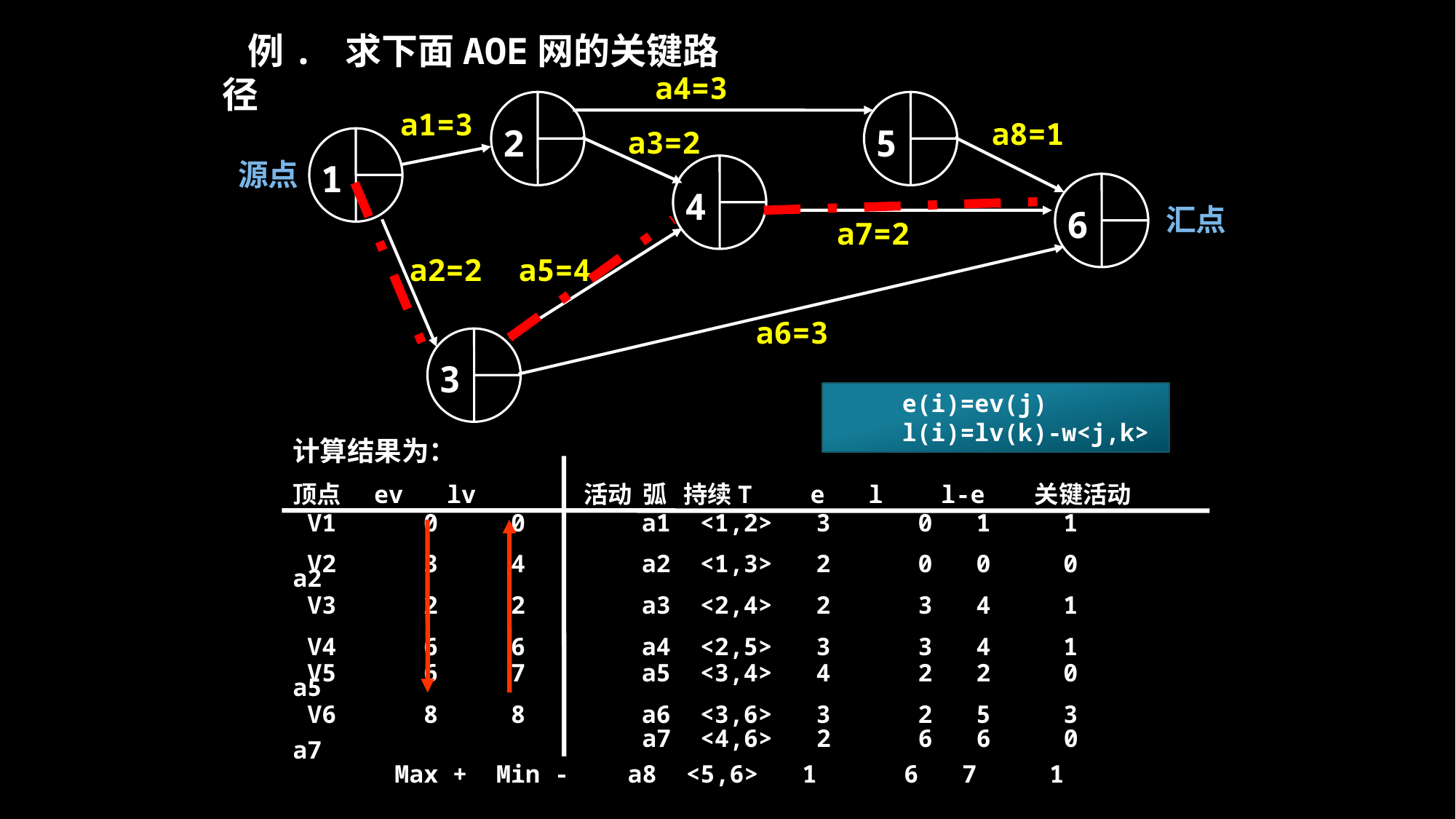

例. 求下面AOE网的关键路径
a4=3
a1=3
a8=1
a3=2
a7=2
a2=2
a5=4
a6=3

2

5

1

源点

4

6
汇点

3

 e(i)=ev(j)
 l(i)=lv(k)-w<j,k>
计算结果为：
顶点     ev   lv       活动  弧   持续T    e   l    l-e   关键活动
 V1      0     0        a1  <1,2>   3      0   1     1
 V2      3     4        a2  <1,3>   2      0   0     0       a2
 V3      2     2        a3  <2,4>   2      3   4     1
 V4      6     6        a4  <2,5>   3      3   4     1
 V5      6     7        a5  <3,4>   4      2   2     0       a5
 V6      8     8        a6  <3,6>   3      2   5     3
                        a7  <4,6>   2      6   6     0       a7
       Max +  Min -       a8  <5,6>   1      6   7     1